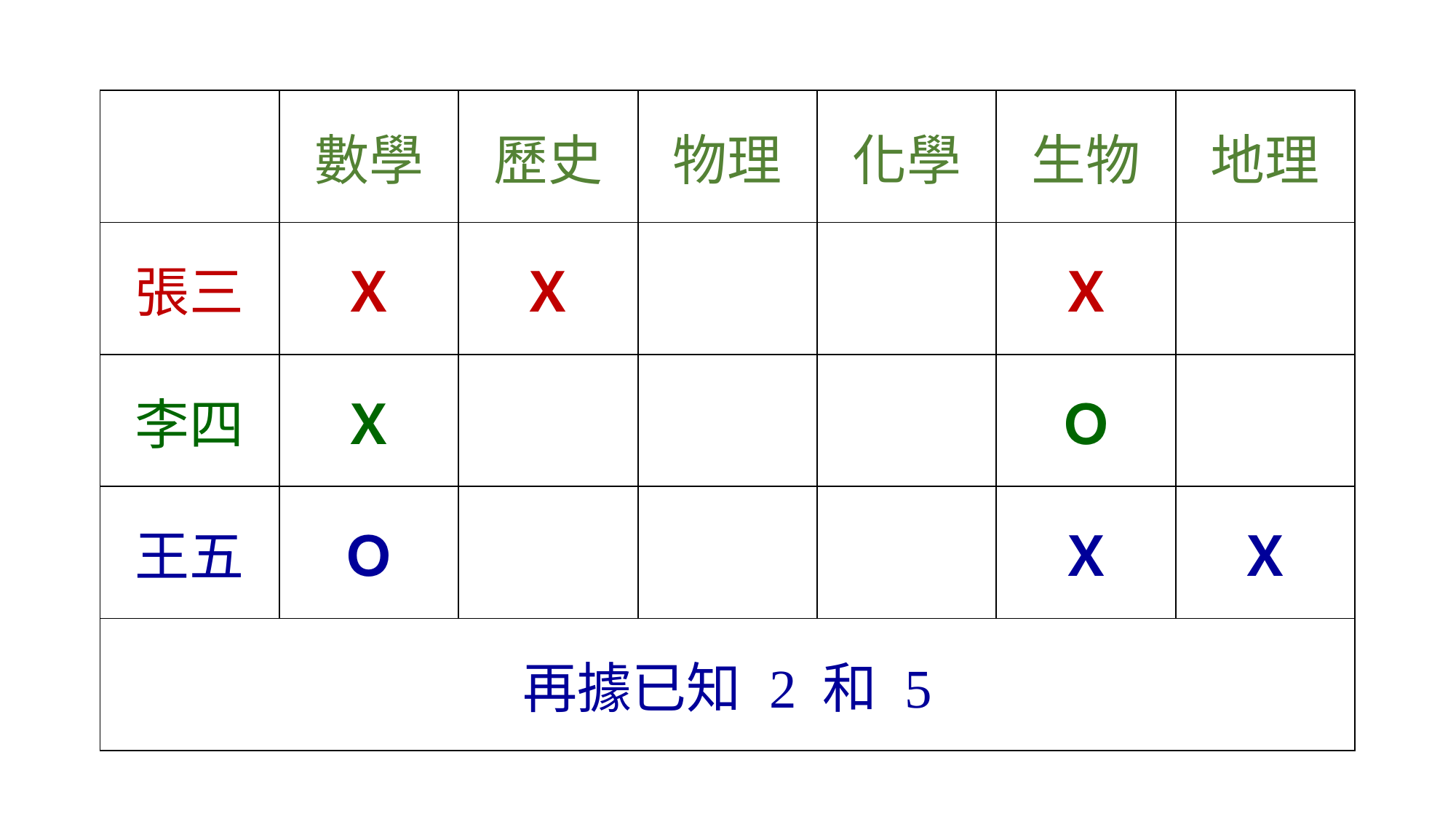

|  | 數學 | 歷史 | 物理 | 化學 | 生物 | 地理 |
| --- | --- | --- | --- | --- | --- | --- |
| 張三 | Ｘ | Ｘ |  |  | Ｘ |  |
| 李四 | Ｘ |  |  |  | Ｏ |  |
| 王五 | Ｏ |  |  |  | Ｘ | Ｘ |
| 再據已知 2 和 5 |  |  |  |  |  |  |